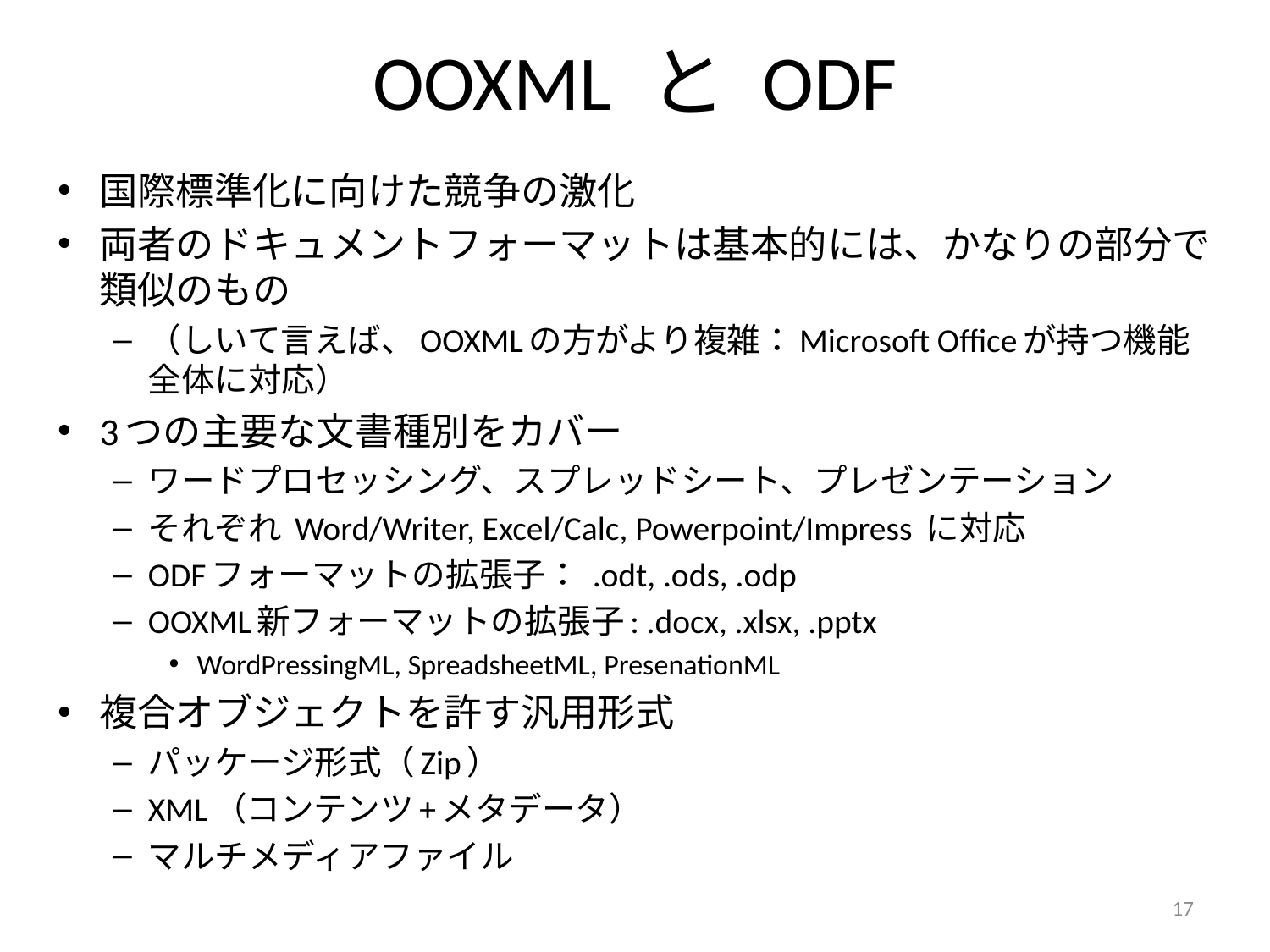

# OOXML と ODF
国際標準化に向けた競争の激化
両者のドキュメントフォーマットは基本的には、かなりの部分で類似のもの
（しいて言えば、OOXMLの方がより複雑：Microsoft Officeが持つ機能全体に対応）
3つの主要な文書種別をカバー
ワードプロセッシング、スプレッドシート、プレゼンテーション
それぞれ Word/Writer, Excel/Calc, Powerpoint/Impress に対応
ODFフォーマットの拡張子： .odt, .ods, .odp
OOXML新フォーマットの拡張子: .docx, .xlsx, .pptx
WordPressingML, SpreadsheetML, PresenationML
複合オブジェクトを許す汎用形式
パッケージ形式（Zip）
XML（コンテンツ+メタデータ）
マルチメディアファイル
17